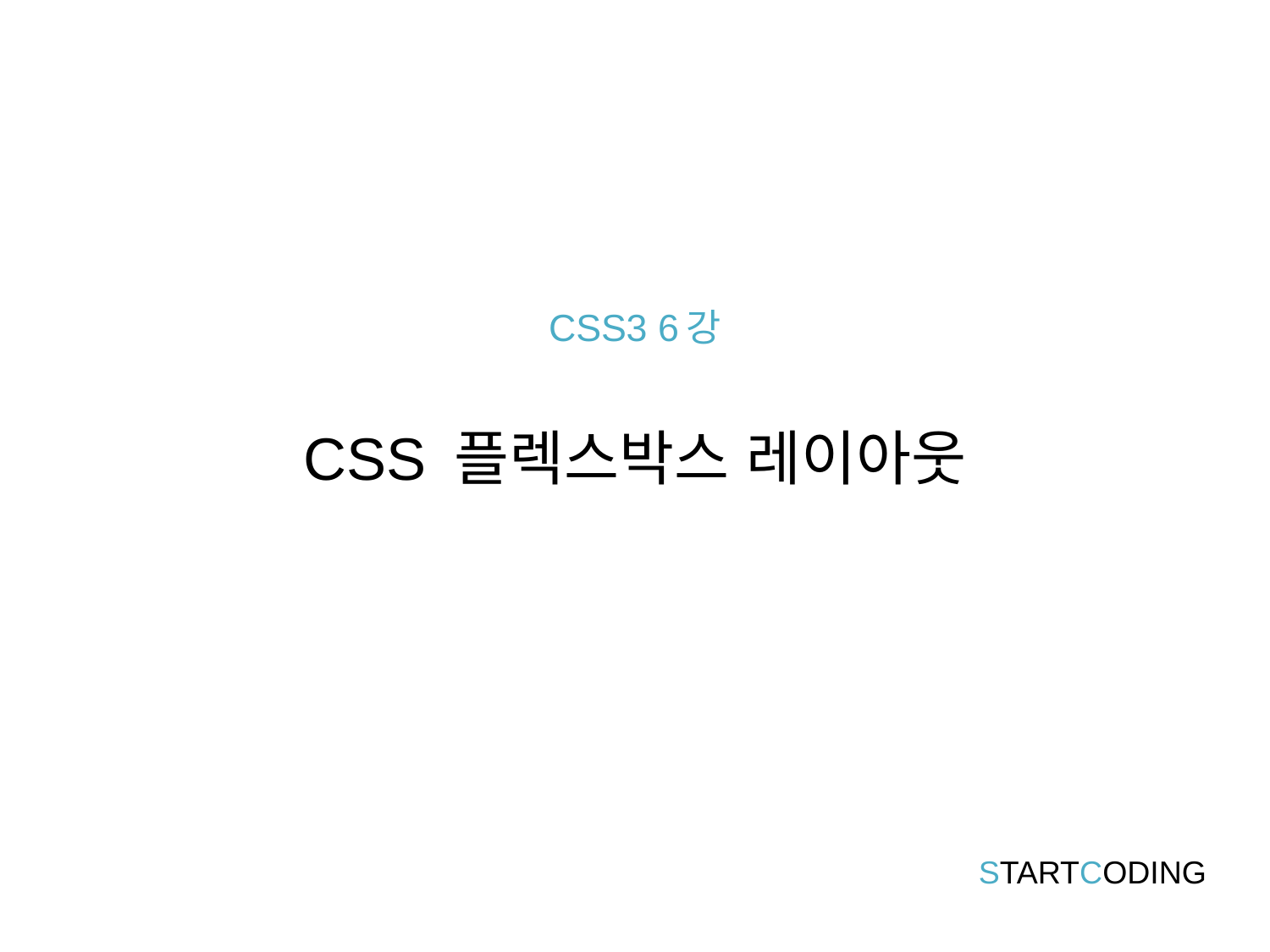

# CSS3 6강 CSS 플렉스박스 레이아웃
STARTCODING